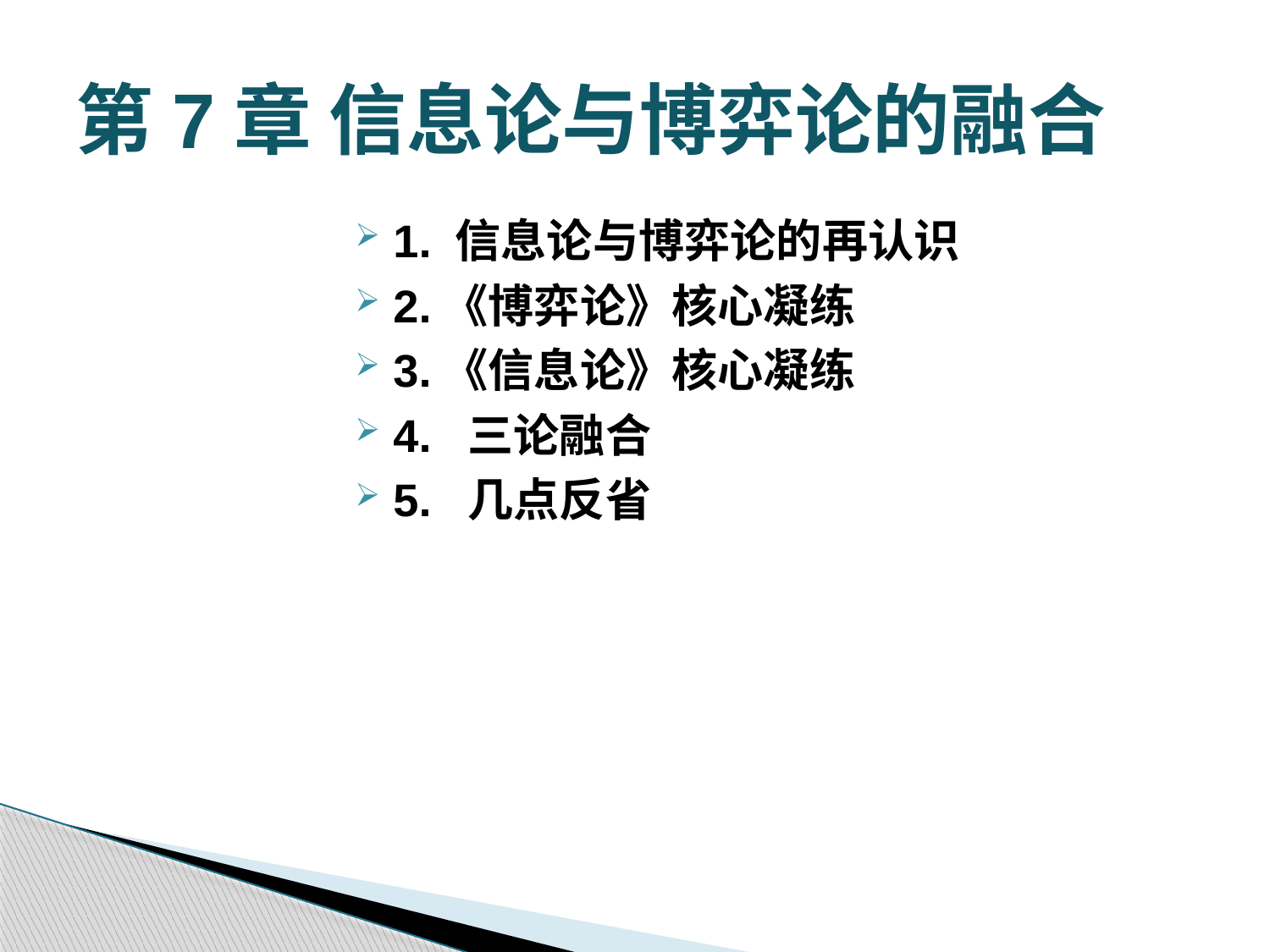

# 第7章 信息论与博弈论的融合
1. 信息论与博弈论的再认识
2.《博弈论》核心凝练
3.《信息论》核心凝练
4.  三论融合
5.  几点反省